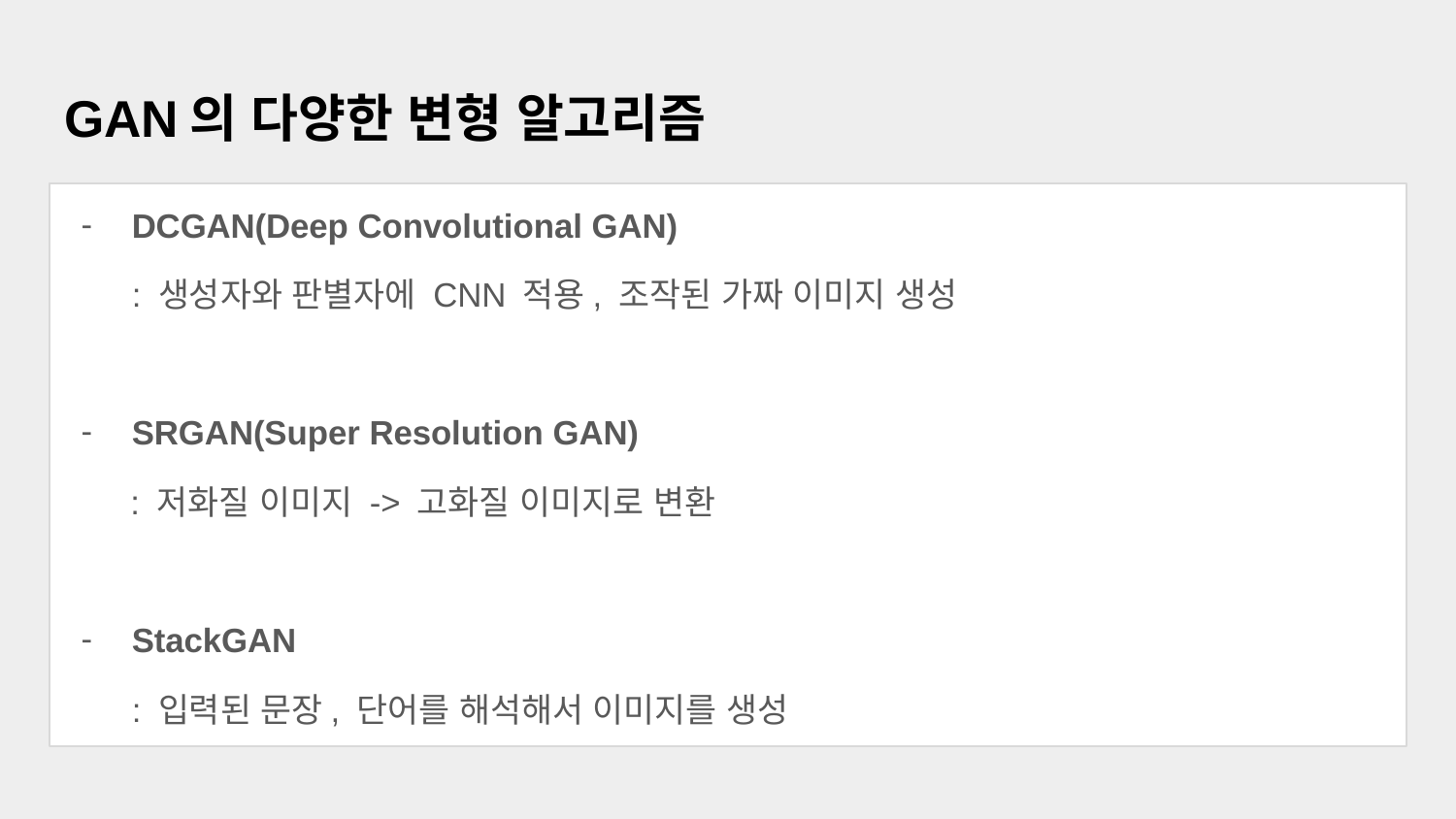

# GAN의 다양한 변형 알고리즘
DCGAN(Deep Convolutional GAN)
: 생성자와 판별자에 CNN 적용, 조작된 가짜 이미지 생성

SRGAN(Super Resolution GAN)
       : 저화질 이미지 -> 고화질 이미지로 변환

StackGAN
: 입력된 문장, 단어를 해석해서 이미지를 생성